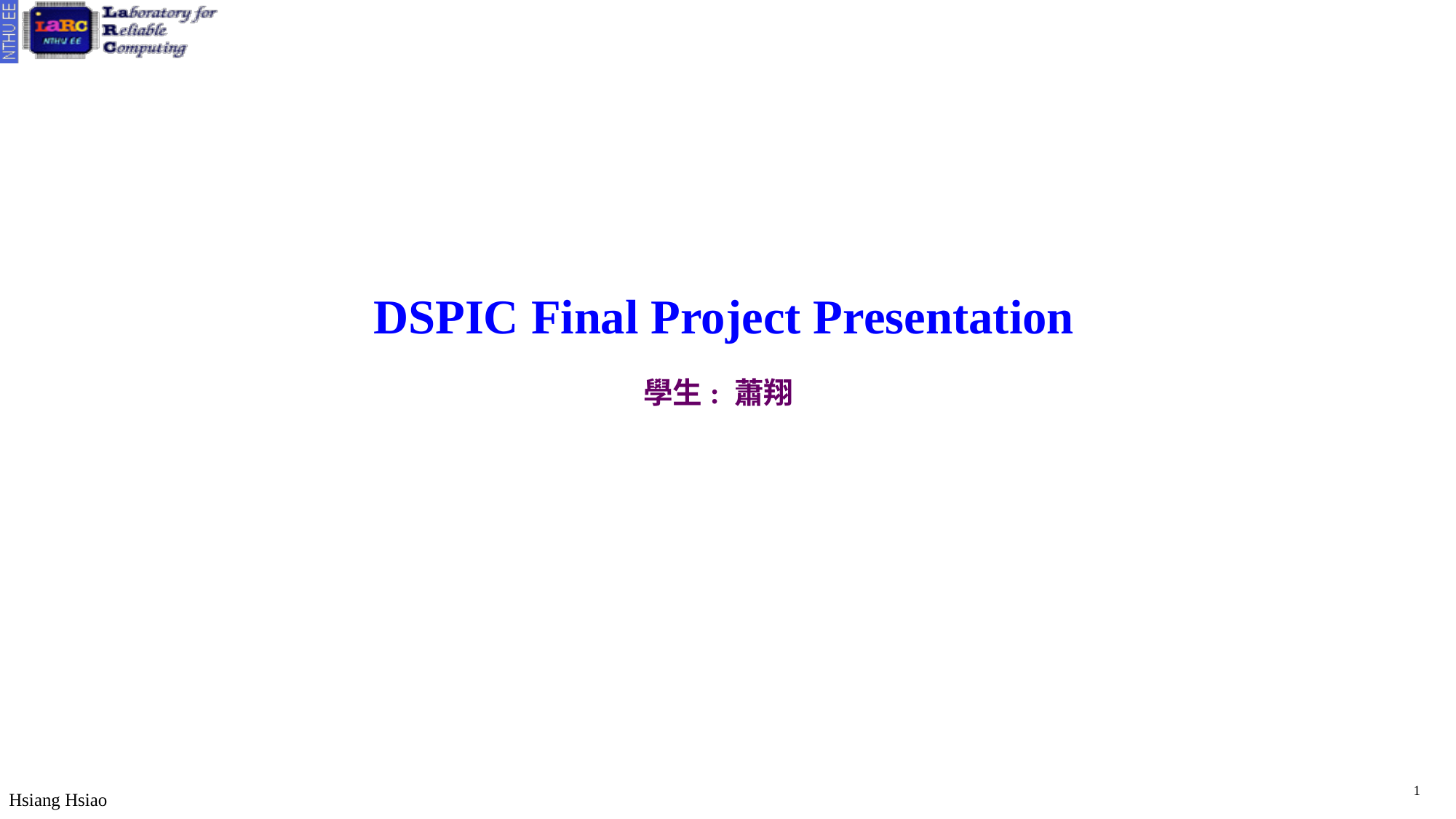

# DSPIC Final Project Presentation
學生: 蕭翔
1